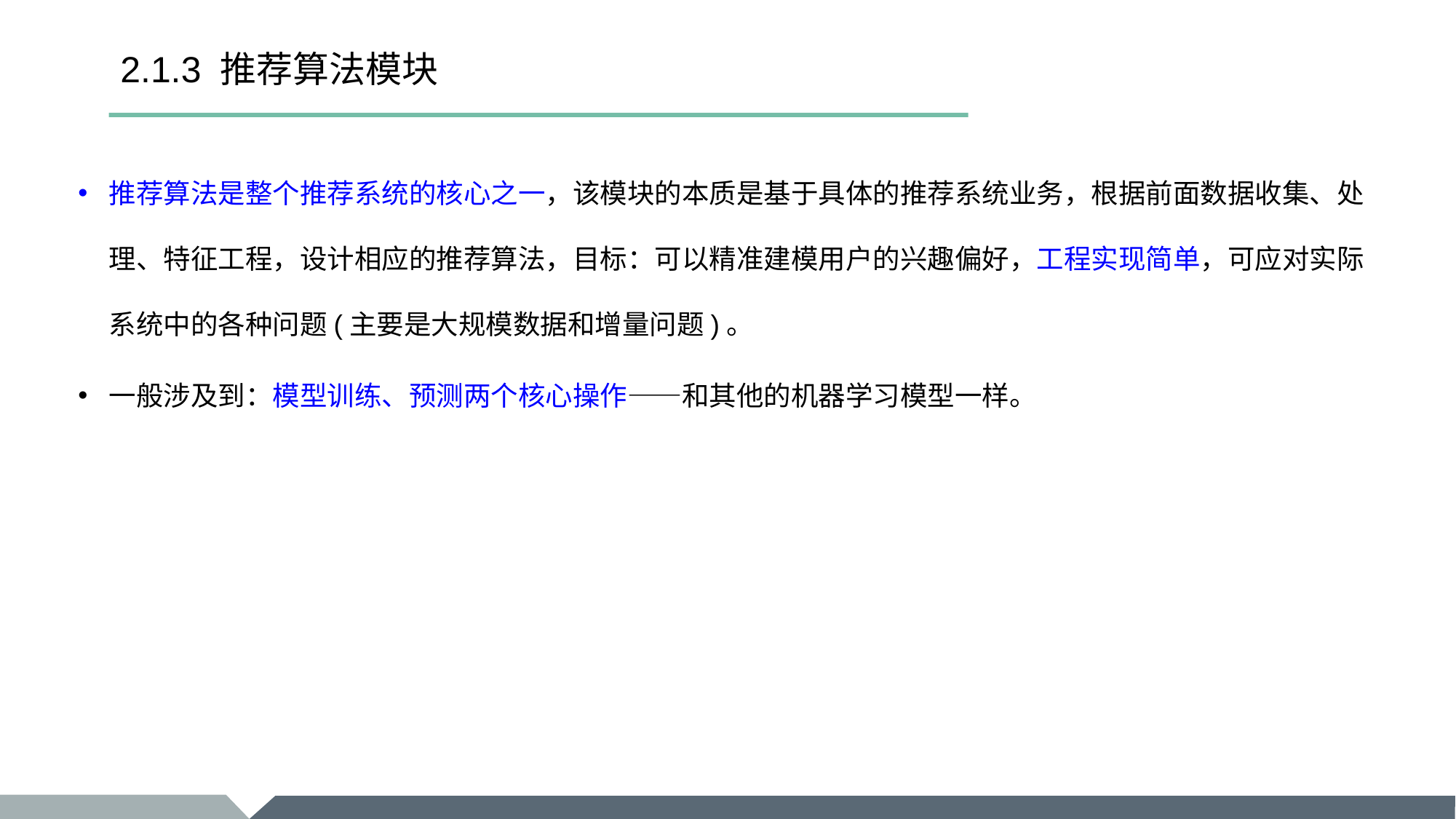

# 2.1.3 推荐算法模块
推荐算法是整个推荐系统的核心之一，该模块的本质是基于具体的推荐系统业务，根据前面数据收集、处理、特征工程，设计相应的推荐算法，目标：可以精准建模用户的兴趣偏好，工程实现简单，可应对实际系统中的各种问题(主要是大规模数据和增量问题)。
一般涉及到：模型训练、预测两个核心操作——和其他的机器学习模型一样。